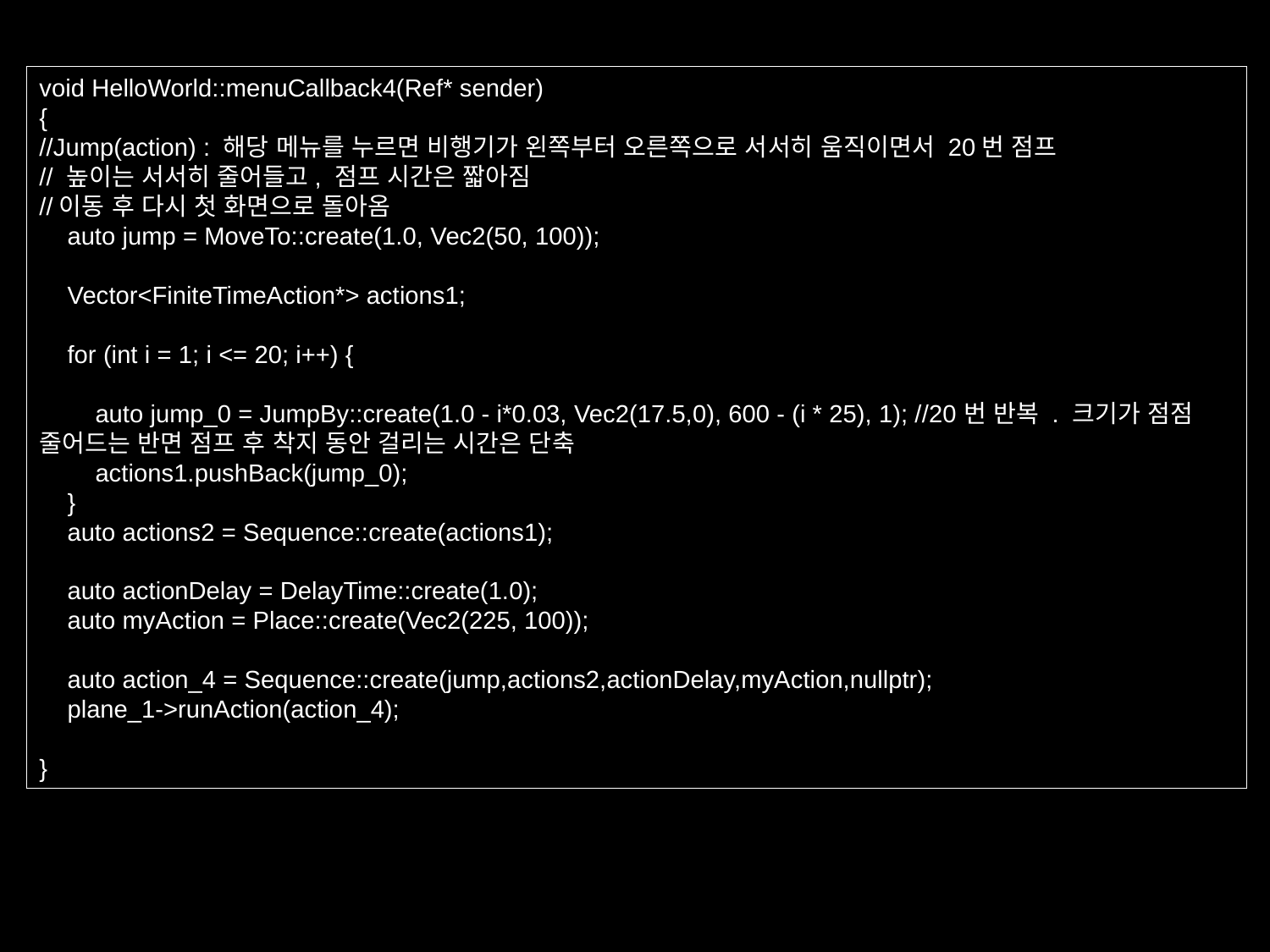

void HelloWorld::menuCallback4(Ref* sender)
{
//Jump(action) : 해당 메뉴를 누르면 비행기가 왼쪽부터 오른쪽으로 서서히 움직이면서 20번 점프
// 높이는 서서히 줄어들고, 점프 시간은 짧아짐
//이동 후 다시 첫 화면으로 돌아옴
    auto jump = MoveTo::create(1.0, Vec2(50, 100));

    Vector<FiniteTimeAction*> actions1;

    for (int i = 1; i <= 20; i++) {

        auto jump_0 = JumpBy::create(1.0 - i*0.03, Vec2(17.5,0), 600 - (i * 25), 1); //20번 반복 . 크기가 점점 줄어드는 반면 점프 후 착지 동안 걸리는 시간은 단축
        actions1.pushBack(jump_0);
    }
    auto actions2 = Sequence::create(actions1);

    auto actionDelay = DelayTime::create(1.0);
    auto myAction = Place::create(Vec2(225, 100));

    auto action_4 = Sequence::create(jump,actions2,actionDelay,myAction,nullptr);
    plane_1->runAction(action_4);

}